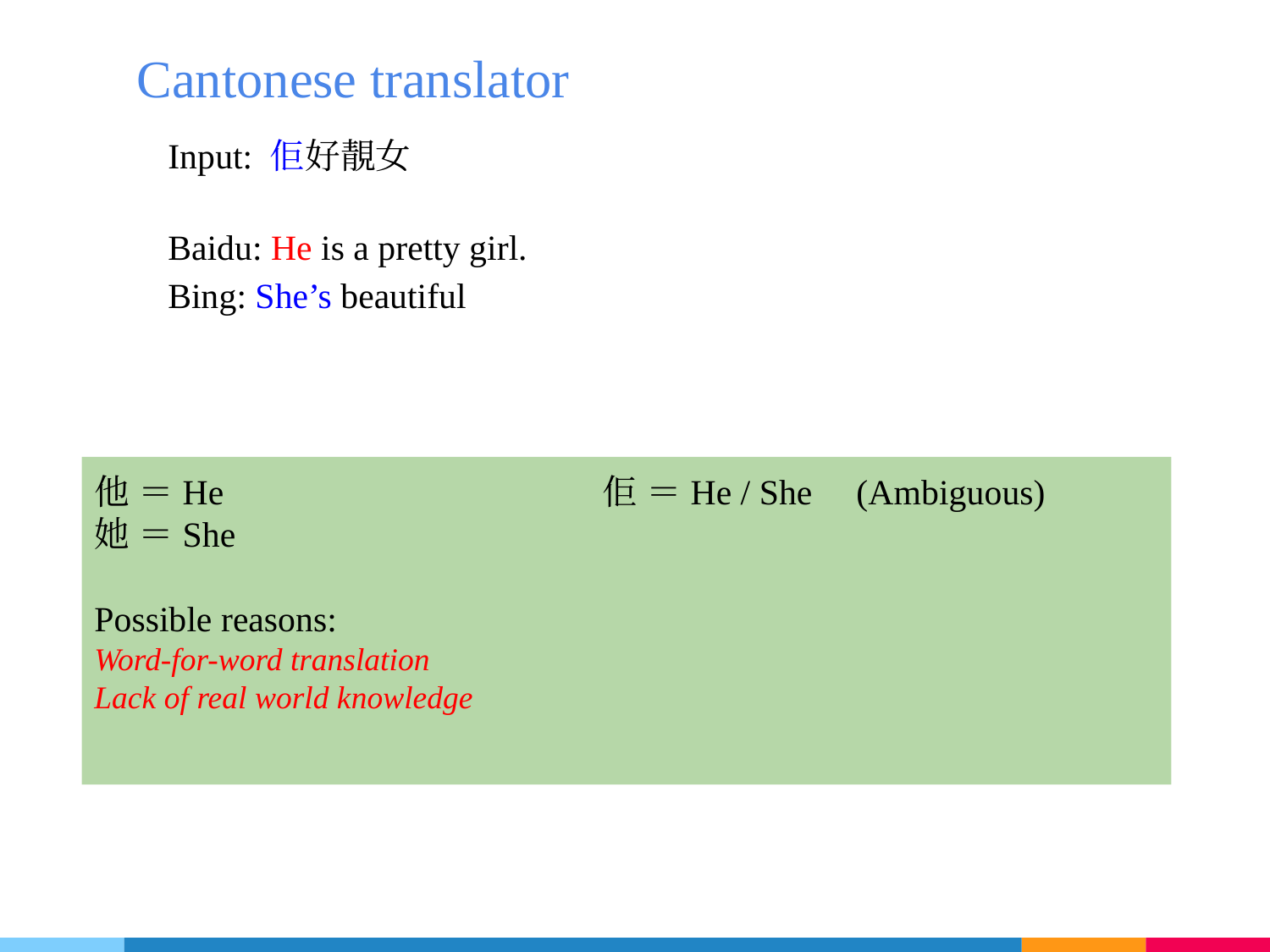

Cantonese translator
Input: 佢好靚女

Baidu: He is a pretty girl.
Bing: She’s beautiful

他 ＝He			佢 ＝He / She	(Ambiguous)
她 ＝She

Possible reasons:
Word-for-word translation
Lack of real world knowledge